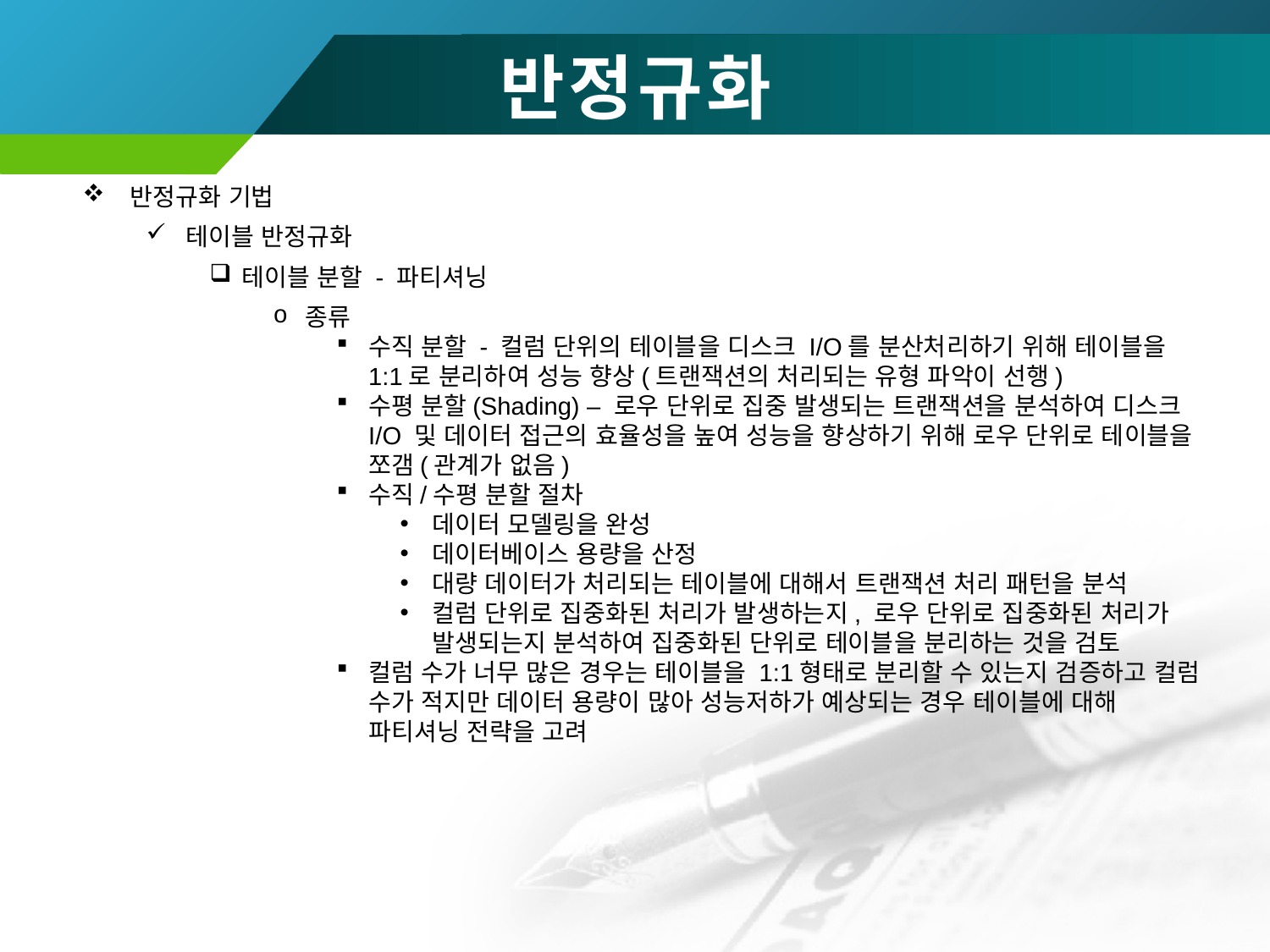

# 반정규화
반정규화 기법
테이블 반정규화
테이블 분할 - 파티셔닝
종류
수직 분할 - 컬럼 단위의 테이블을 디스크 I/O를 분산처리하기 위해 테이블을 1:1로 분리하여 성능 향상(트랜잭션의 처리되는 유형 파악이 선행)
수평 분할(Shading) – 로우 단위로 집중 발생되는 트랜잭션을 분석하여 디스크I/O 및 데이터 접근의 효율성을 높여 성능을 향상하기 위해 로우 단위로 테이블을 쪼갬(관계가 없음)
수직/수평 분할 절차
데이터 모델링을 완성
데이터베이스 용량을 산정
대량 데이터가 처리되는 테이블에 대해서 트랜잭션 처리 패턴을 분석
컬럼 단위로 집중화된 처리가 발생하는지, 로우 단위로 집중화된 처리가 발생되는지 분석하여 집중화된 단위로 테이블을 분리하는 것을 검토
컬럼 수가 너무 많은 경우는 테이블을 1:1형태로 분리할 수 있는지 검증하고 컬럼 수가 적지만 데이터 용량이 많아 성능저하가 예상되는 경우 테이블에 대해 파티셔닝 전략을 고려